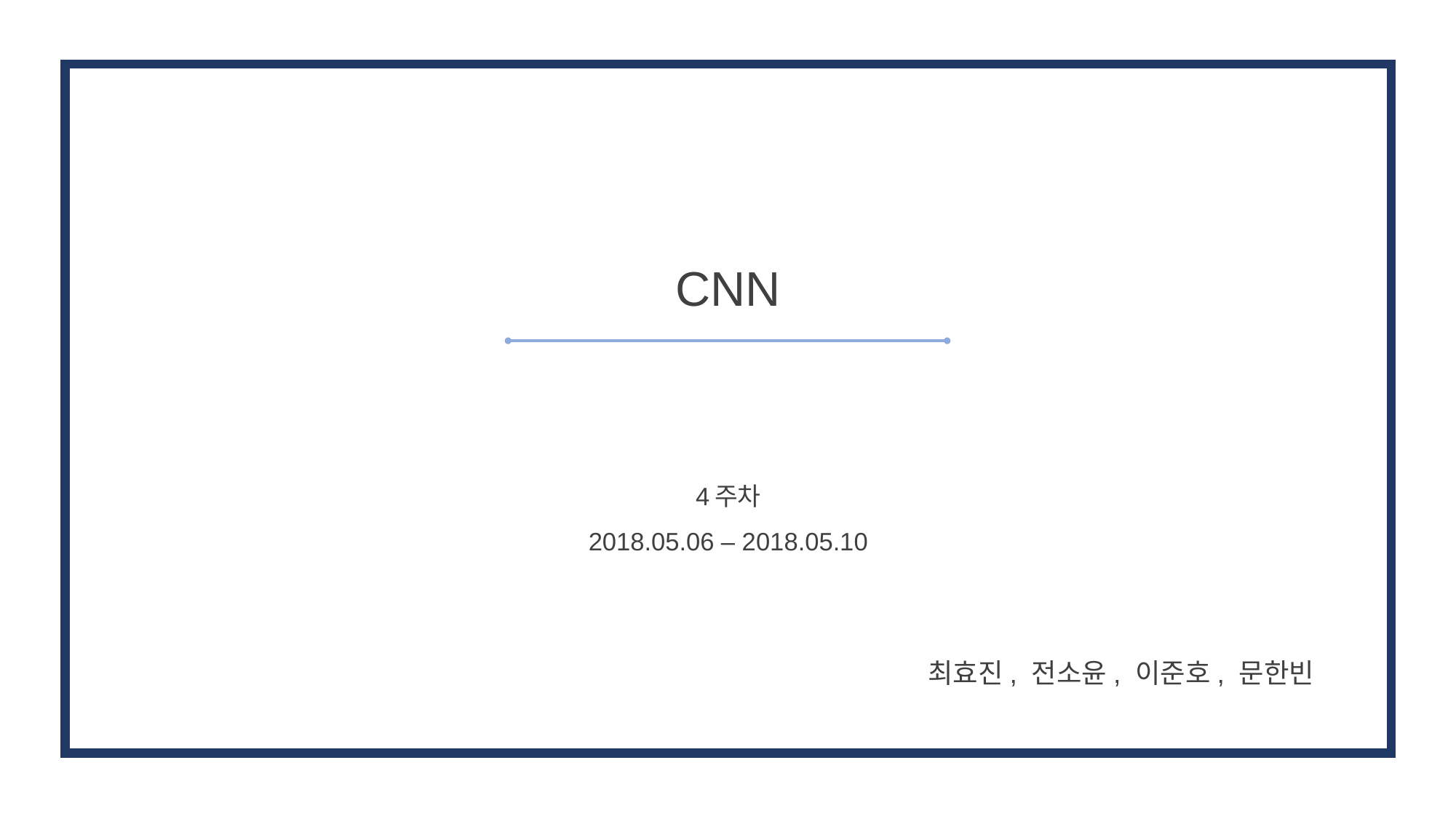

# CNN
4주차
2018.05.06 – 2018.05.10
최효진, 전소윤, 이준호, 문한빈